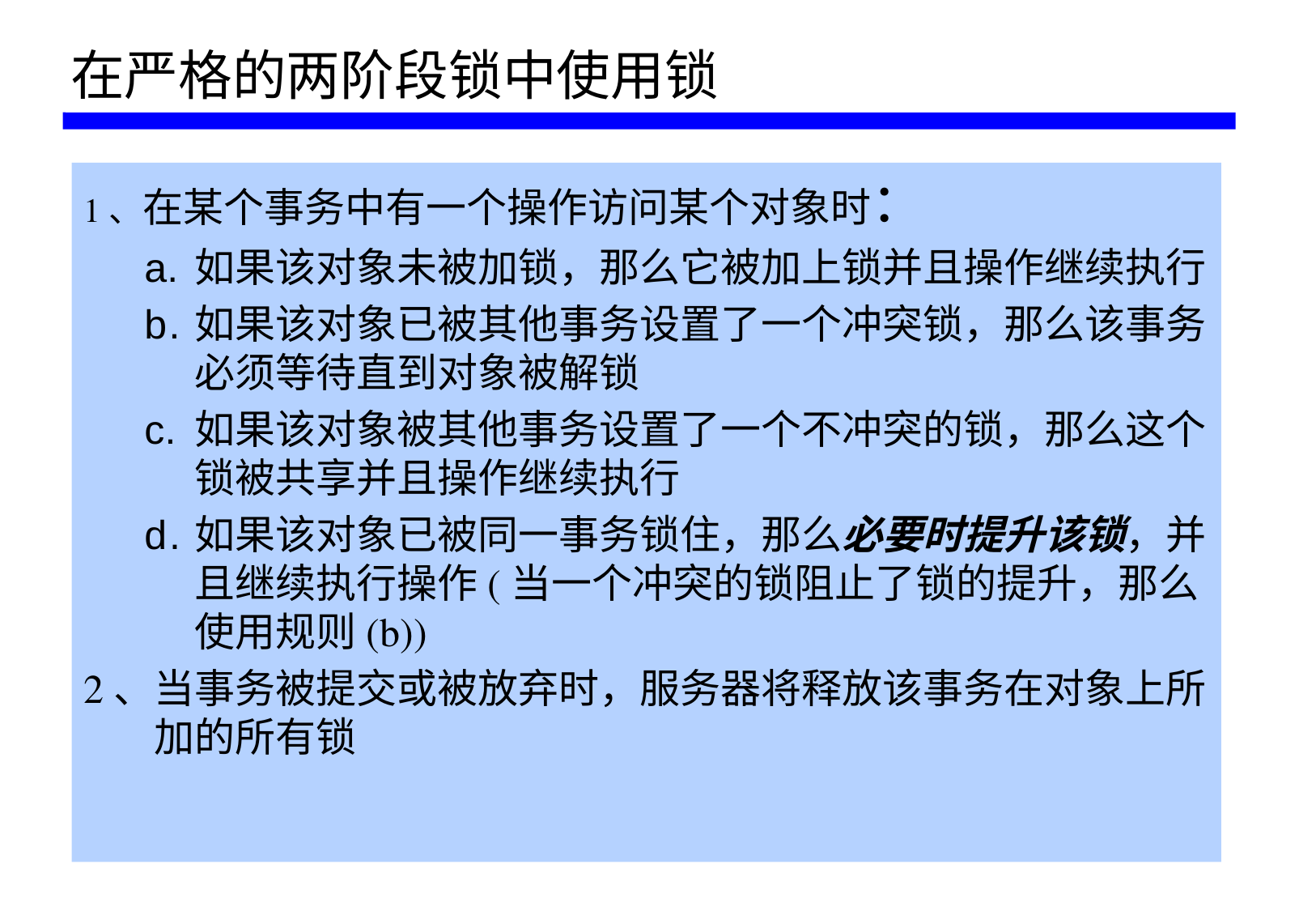

# 在严格的两阶段锁中使用锁
1、在某个事务中有一个操作访问某个对象时：
如果该对象未被加锁，那么它被加上锁并且操作继续执行
如果该对象已被其他事务设置了一个冲突锁，那么该事务必须等待直到对象被解锁
如果该对象被其他事务设置了一个不冲突的锁，那么这个锁被共享并且操作继续执行
如果该对象已被同一事务锁住，那么必要时提升该锁，并且继续执行操作(当一个冲突的锁阻止了锁的提升，那么使用规则(b))
2、当事务被提交或被放弃时，服务器将释放该事务在对象上所加的所有锁